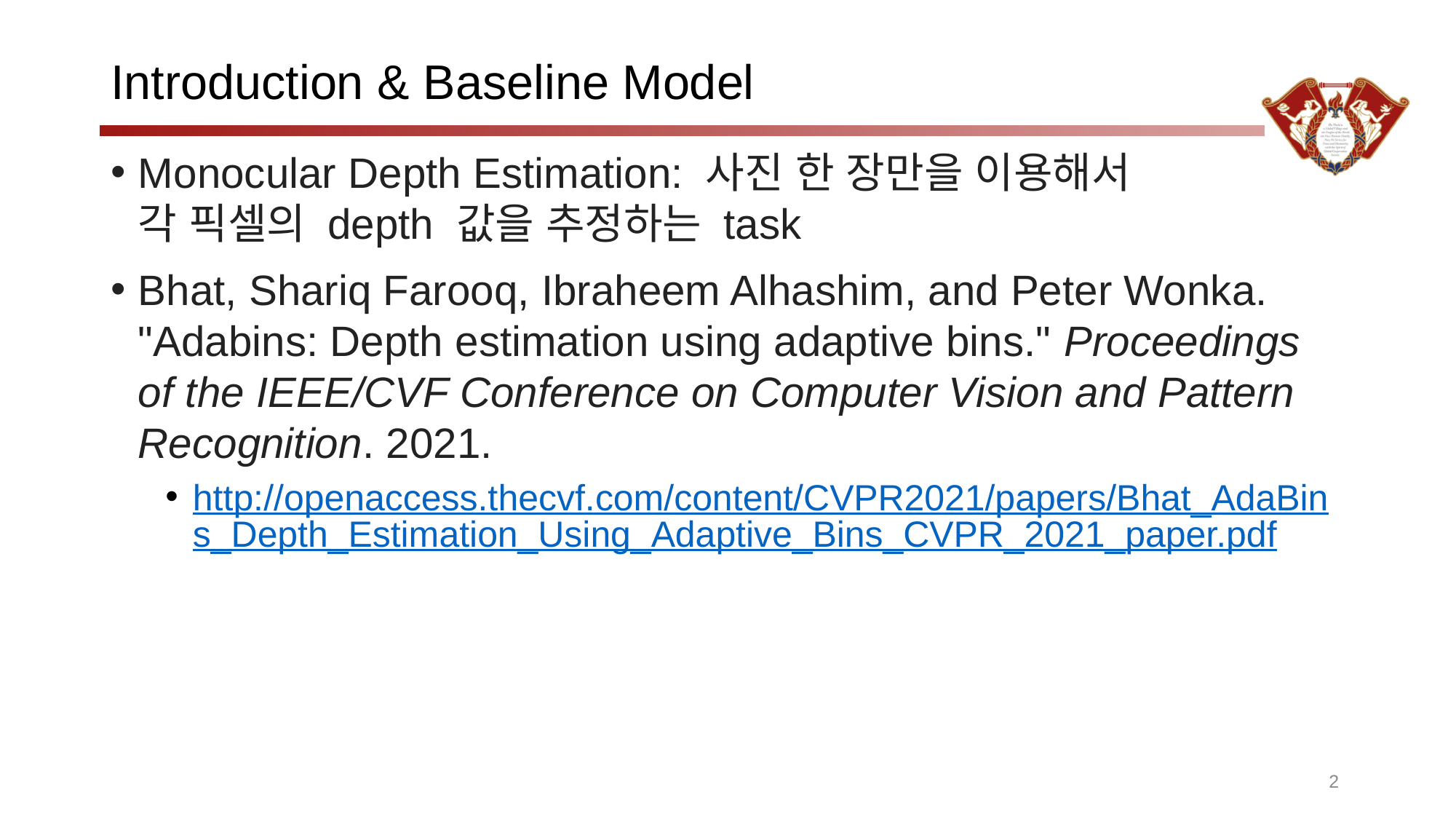

# Introduction & Baseline Model
Monocular Depth Estimation: 사진 한 장만을 이용해서
각 픽셀의 depth 값을 추정하는 task
Bhat, Shariq Farooq, Ibraheem Alhashim, and Peter Wonka. "Adabins: Depth estimation using adaptive bins." Proceedings of the IEEE/CVF Conference on Computer Vision and Pattern Recognition. 2021.
http://openaccess.thecvf.com/content/CVPR2021/papers/Bhat_AdaBins_Depth_Estimation_Using_Adaptive_Bins_CVPR_2021_paper.pdf

2